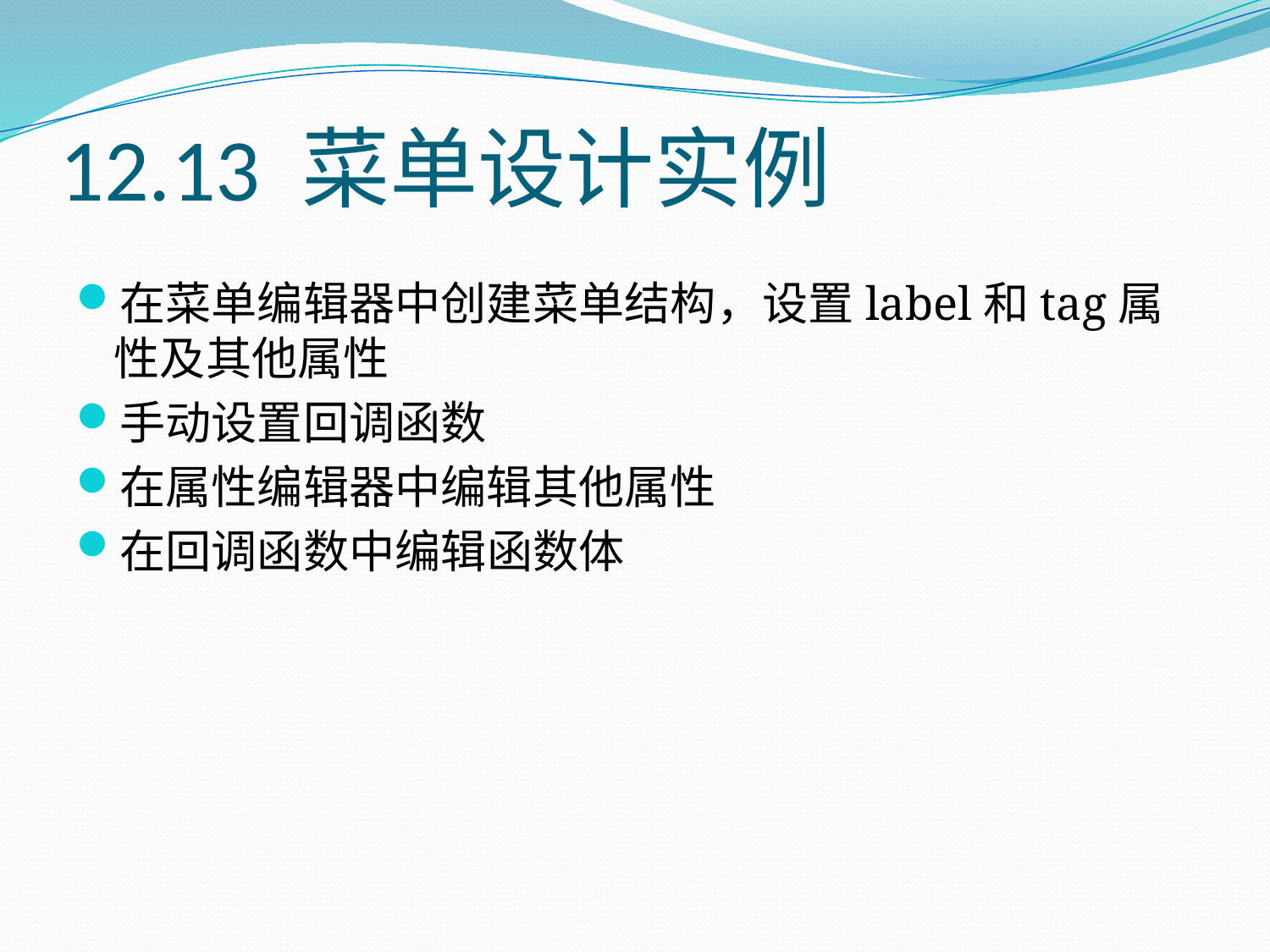

# 12.13 菜单设计实例
在菜单编辑器中创建菜单结构，设置label和tag属性及其他属性
手动设置回调函数
在属性编辑器中编辑其他属性
在回调函数中编辑函数体